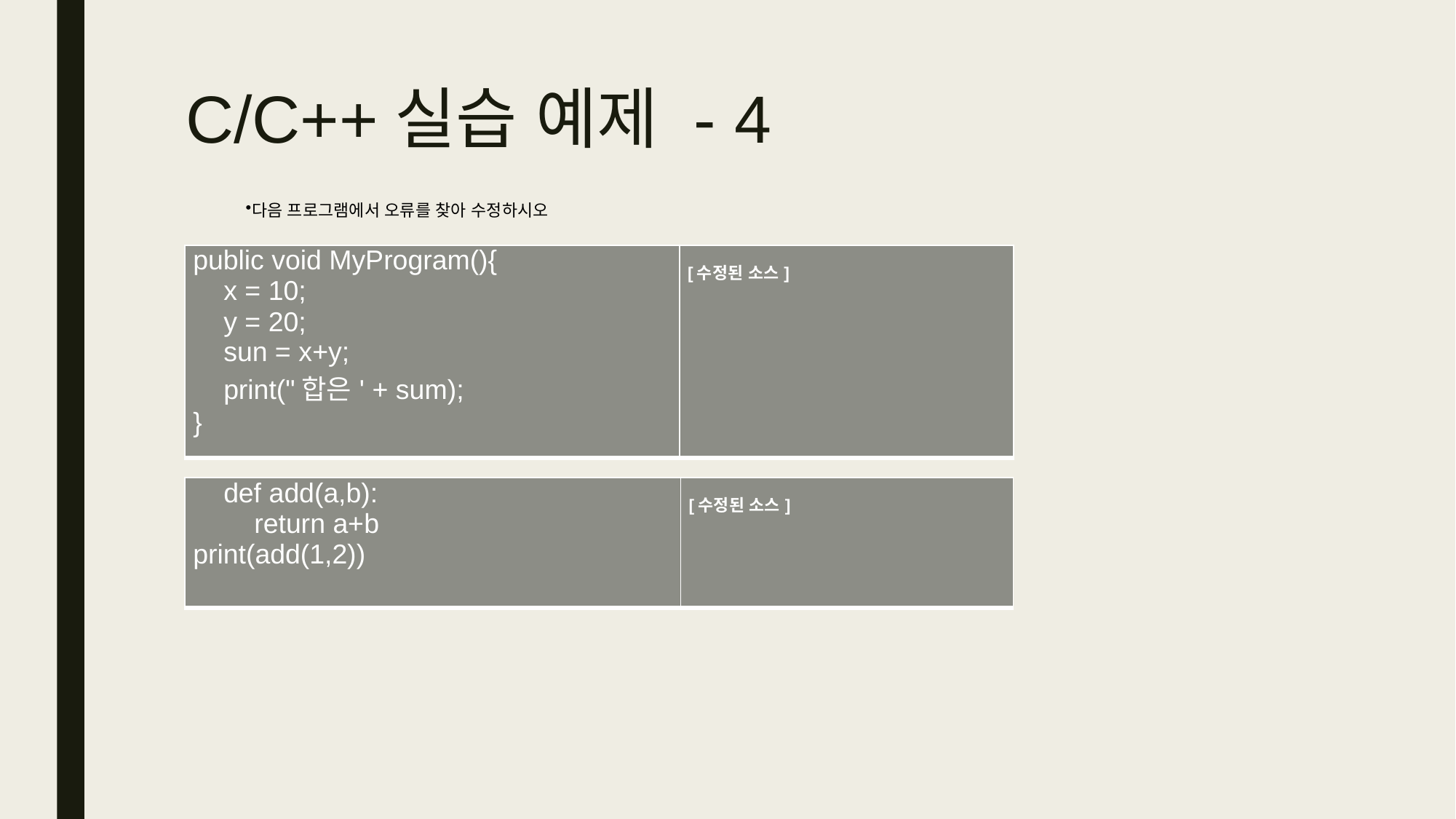

# C/C++실습 예제 - 4
다음 프로그램에서 오류를 찾아 수정하시오
| public void MyProgram(){     x = 10;     y = 20;     sun = x+y;     print("합은' + sum); } | [수정된 소스] |
| --- | --- |
| def add(a,b):         return a+b print(add(1,2)) | [수정된 소스] |
| --- | --- |